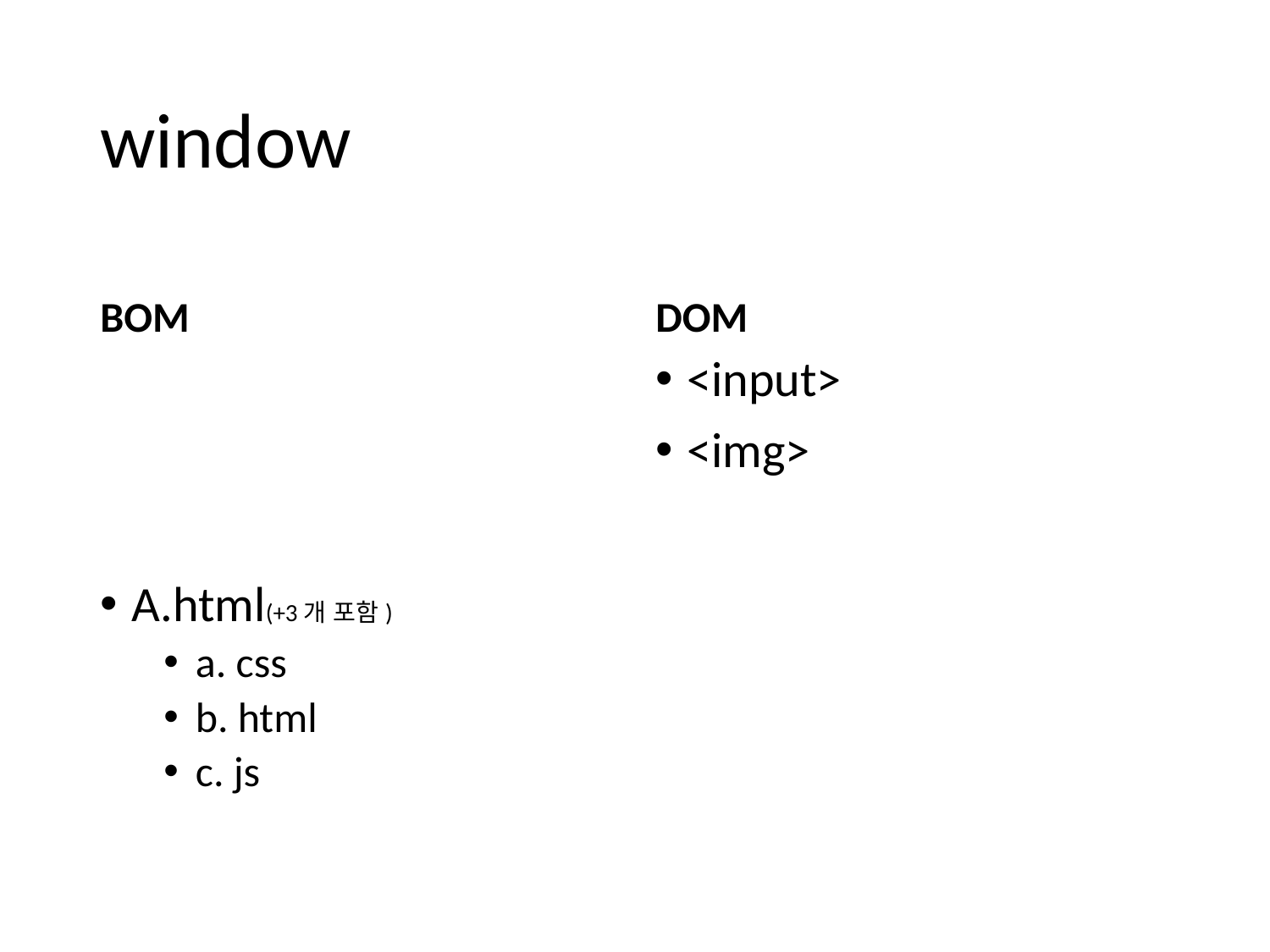

# window
BOM
DOM
<input>
<img>
A.html(+3개 포함)
a. css
b. html
c. js